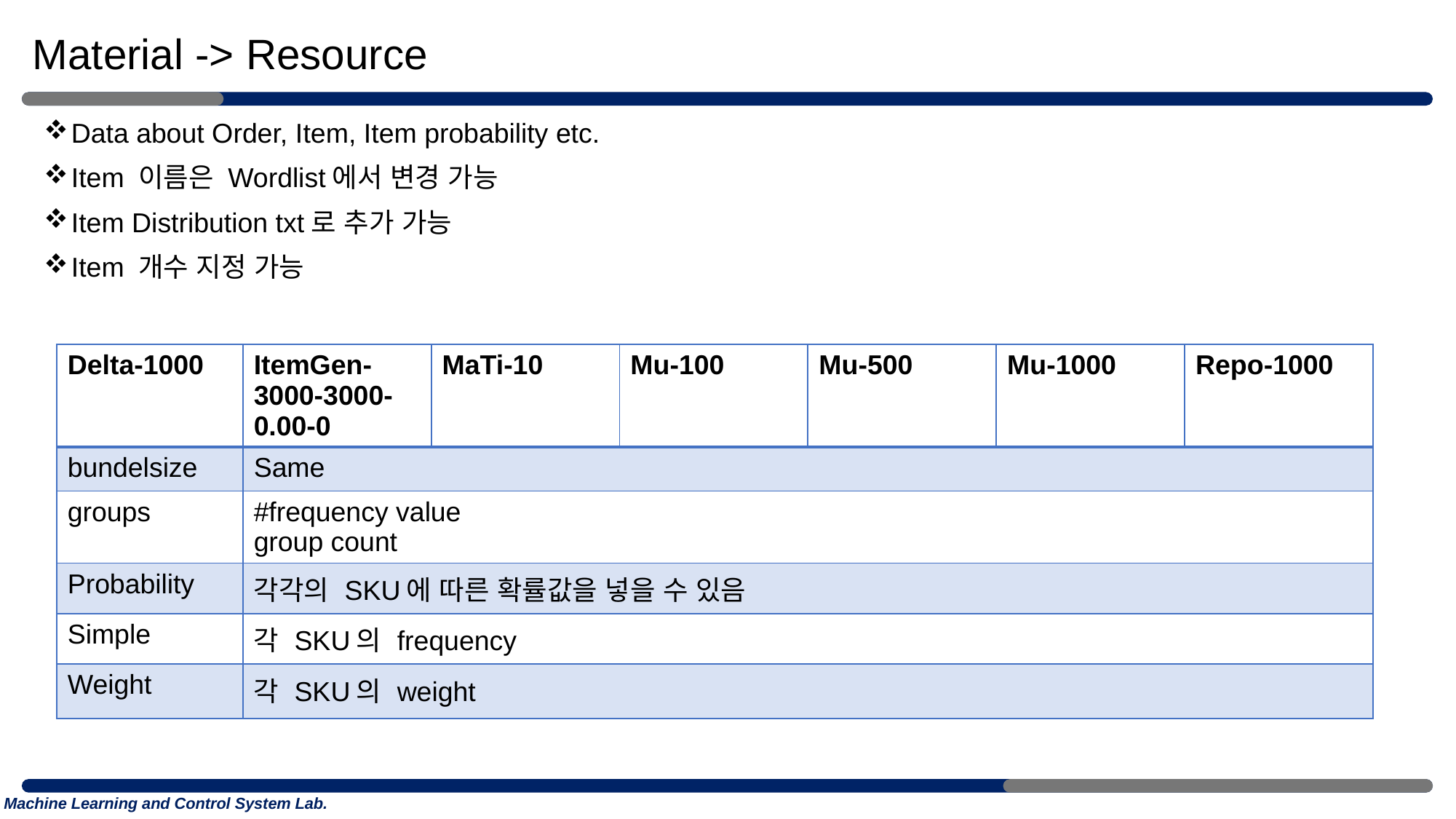

# Material -> Resource
Data about Order, Item, Item probability etc.
Item 이름은 Wordlist에서 변경 가능
Item Distribution txt로 추가 가능
Item 개수 지정 가능

| Delta-1000 | ItemGen-3000-3000-0.00-0 | MaTi-10 | Mu-100 | Mu-500 | Mu-1000 | Repo-1000 |
| --- | --- | --- | --- | --- | --- | --- |
| bundelsize | Same |  |  |  |  |  |
| groups | #frequency value group count |  |  |  |  |  |
| Probability | 각각의 SKU에 따른 확률값을 넣을 수 있음 |  |  |  |  |  |
| Simple | 각 SKU의 frequency |  |  |  |  |  |
| Weight | 각 SKU의 weight |  |  |  |  |  |